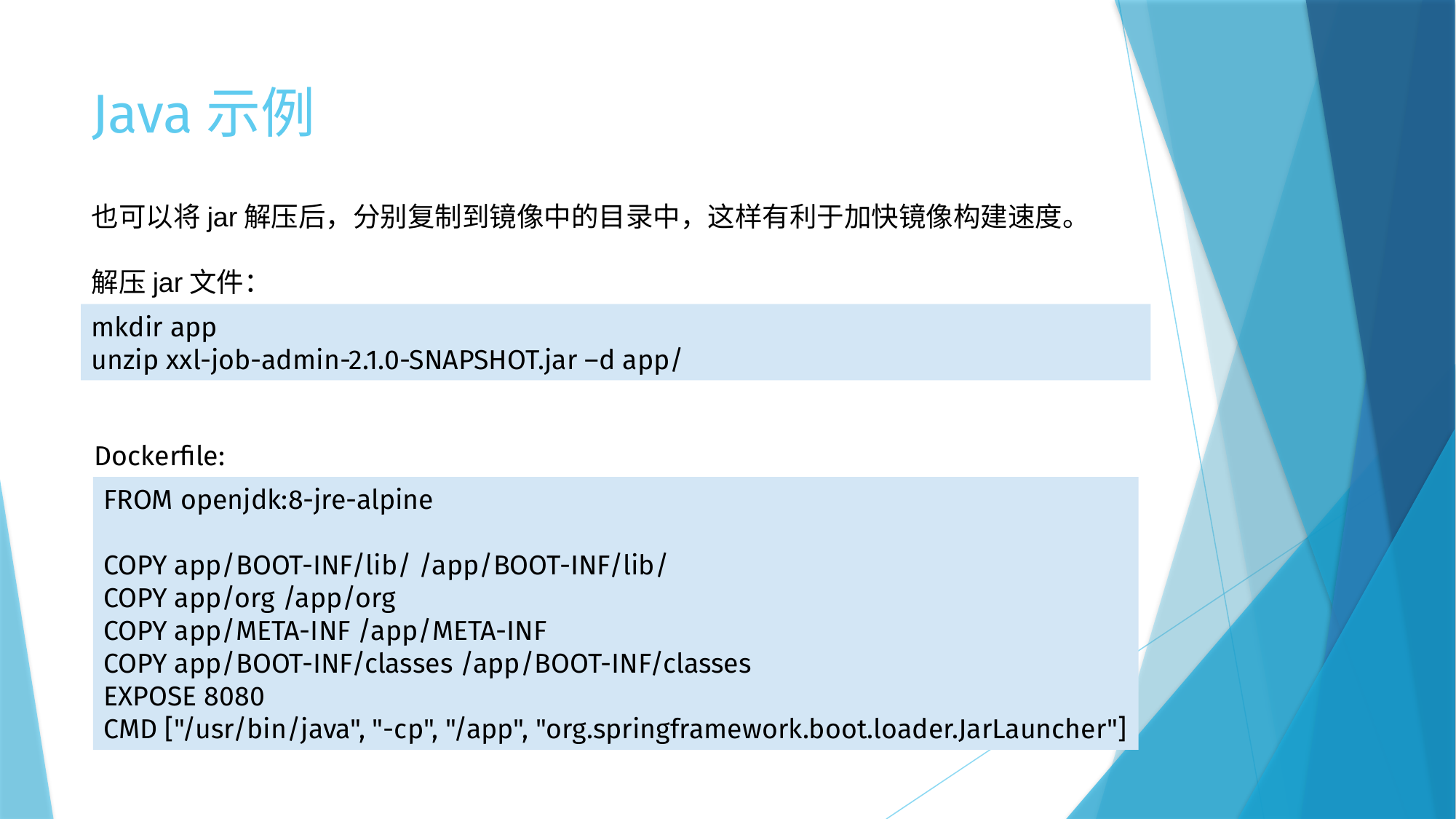

# Java示例
也可以将jar解压后，分别复制到镜像中的目录中，这样有利于加快镜像构建速度。

解压jar文件：
mkdir app
unzip xxl-job-admin-2.1.0-SNAPSHOT.jar –d app/
Dockerfile:
FROM openjdk:8-jre-alpine

COPY app/BOOT-INF/lib/ /app/BOOT-INF/lib/
COPY app/org /app/org
COPY app/META-INF /app/META-INF
COPY app/BOOT-INF/classes /app/BOOT-INF/classes
EXPOSE 8080
CMD ["/usr/bin/java", "-cp", "/app", "org.springframework.boot.loader.JarLauncher"]